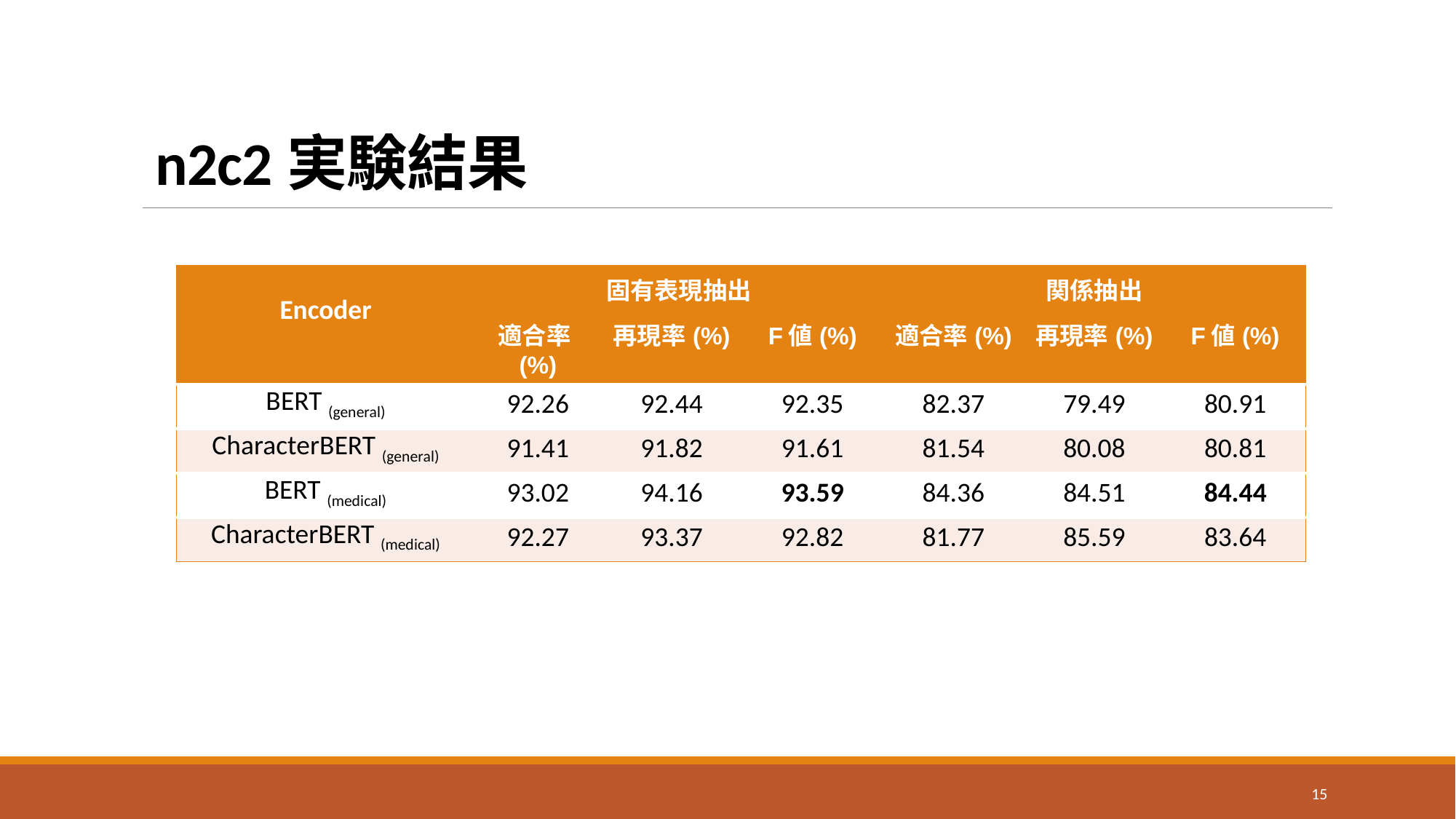

# n2c2実験結果
| Encoder | 固有表現抽出 |  |  | 関係抽出 |  |  |
| --- | --- | --- | --- | --- | --- | --- |
|  | 適合率(%) | 再現率(%) | F値(%) | 適合率(%) | 再現率(%) | F値(%) |
| BERT (general) | 92.26 | 92.44 | 92.35 | 82.37 | 79.49 | 80.91 |
| CharacterBERT (general) | 91.41 | 91.82 | 91.61 | 81.54 | 80.08 | 80.81 |
| BERT (medical) | 93.02 | 94.16 | 93.59 | 84.36 | 84.51 | 84.44 |
| CharacterBERT (medical) | 92.27 | 93.37 | 92.82 | 81.77 | 85.59 | 83.64 |
15